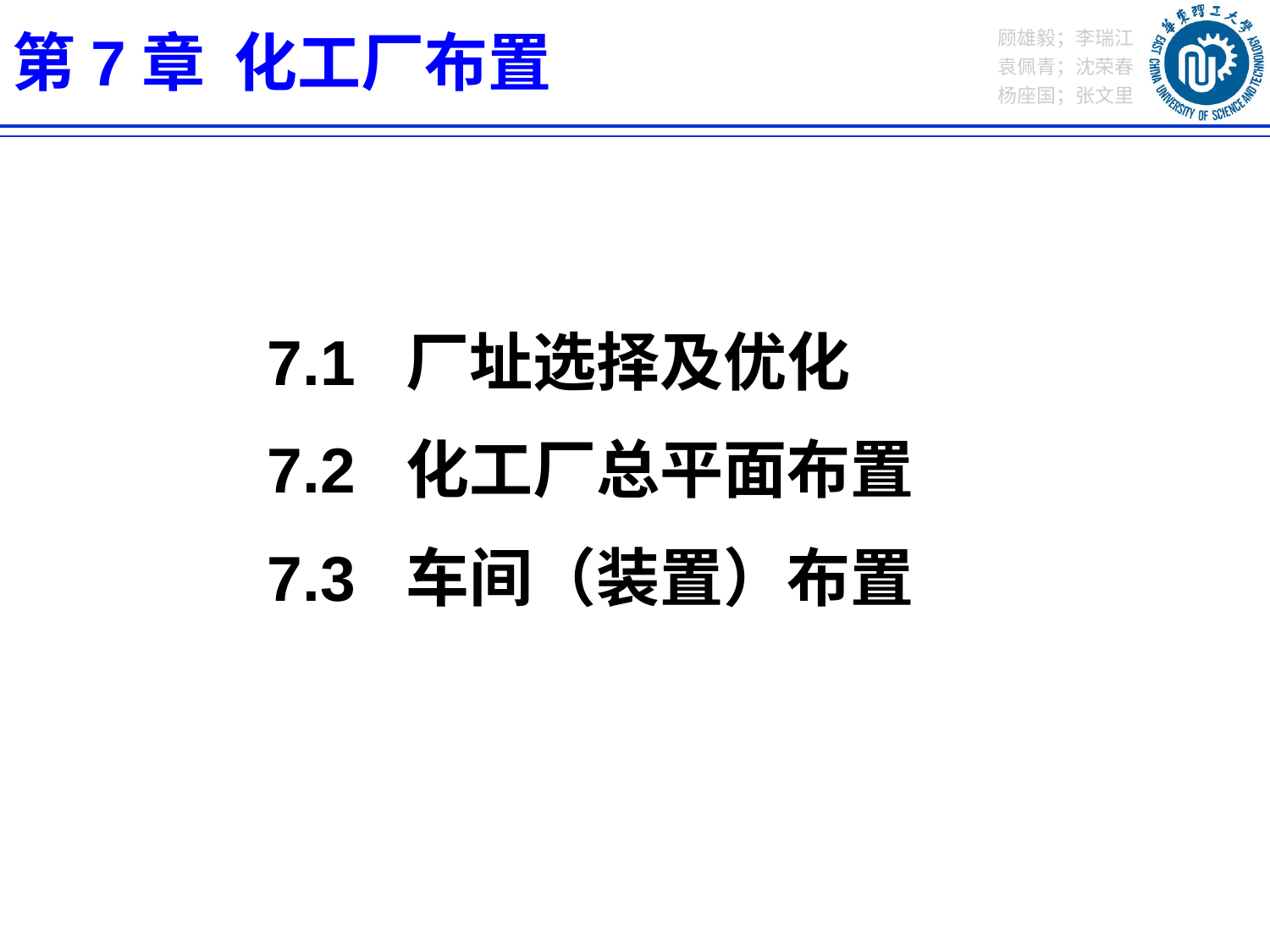

第7章  化工厂布置
7.1  厂址选择及优化
7.2  化工厂总平面布置
7.3  车间（装置）布置